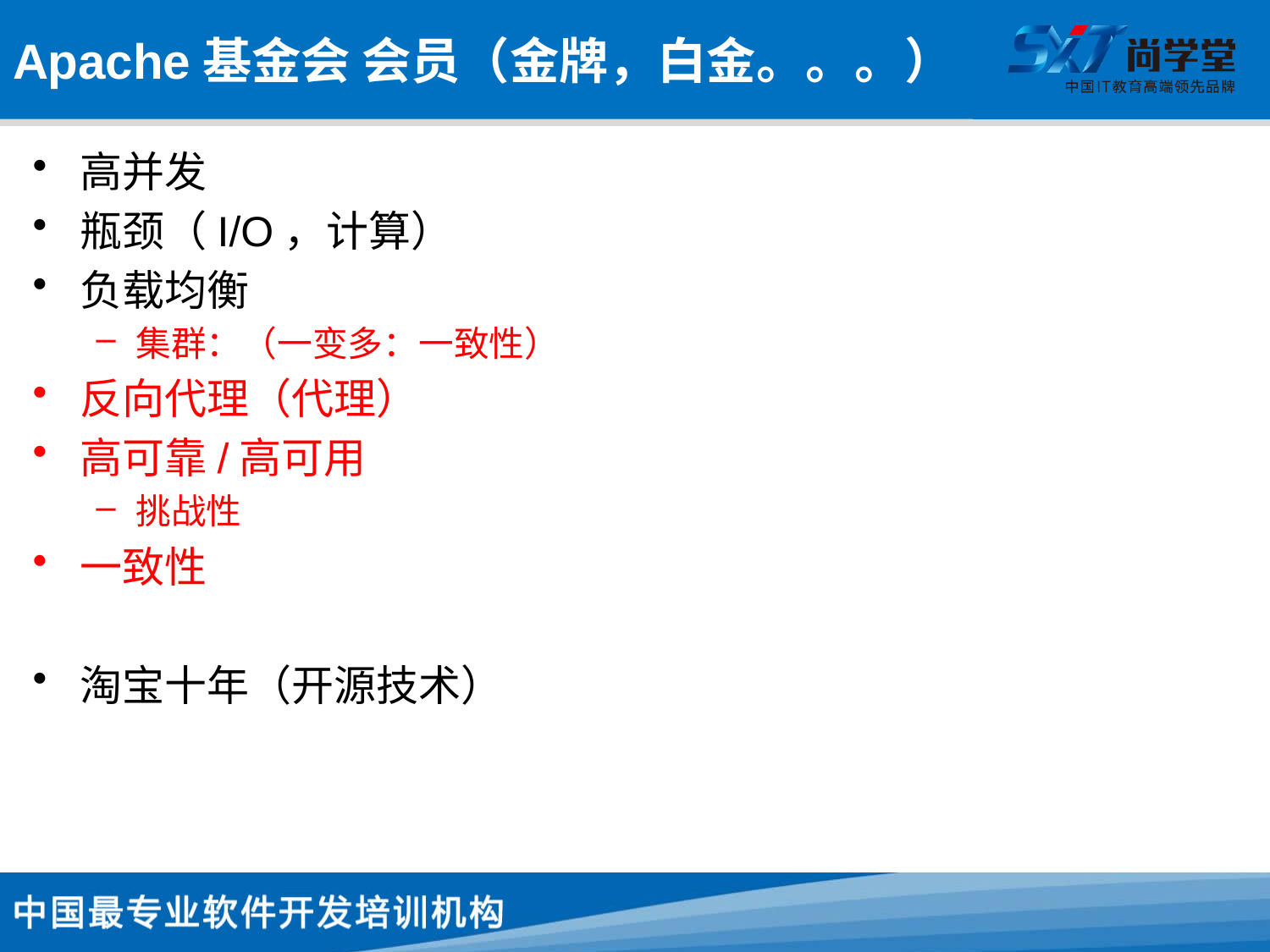

# Apache基金会 会员（金牌，白金。。。）
高并发
瓶颈（I/O，计算）
负载均衡
集群：（一变多：一致性）
反向代理（代理）
高可靠/高可用
挑战性
一致性

淘宝十年（开源技术）